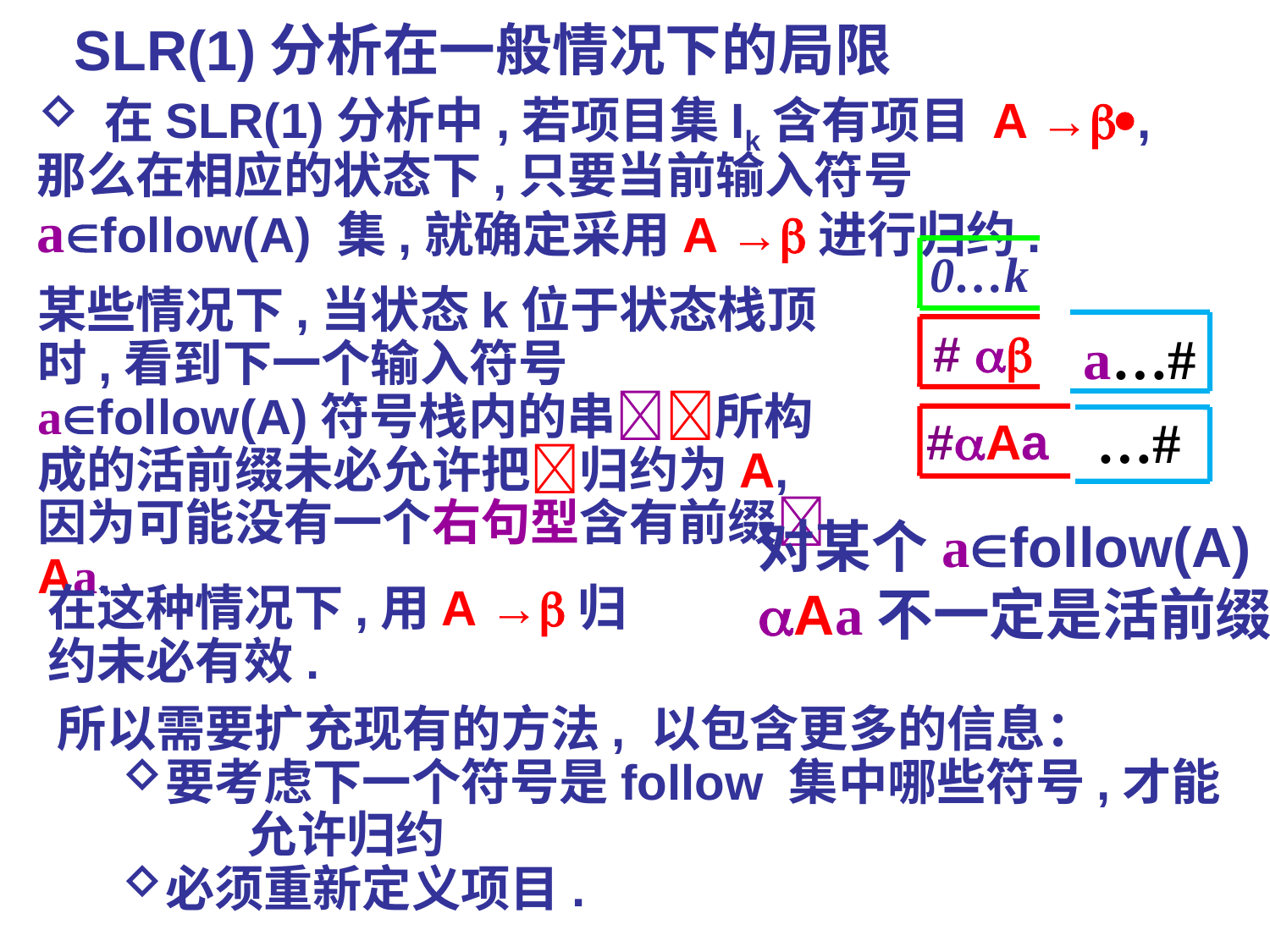

SLR(1)分析在一般情况下的局限

 在SLR(1)分析中,若项目集Ik含有项目 A →β•,那么在相应的状态下,只要当前输入符号a∈follow(A) 集,就确定采用A →β进行归约.

0…k
某些情况下,当状态k位于状态栈顶时,看到下一个输入符号a∈follow(A)符号栈内的串αβ所构成的活前缀未必允许把β归约为A,因为可能没有一个右句型含有前缀αAa.

# αβ
a…#

…#
#αAa
对某个a∈follow(A)
αAa不一定是活前缀
在这种情况下,用A →β归约未必有效.
所以需要扩充现有的方法, 以包含更多的信息：
要考虑下一个符号是follow 集中哪些符号,才能	允许归约
必须重新定义项目.